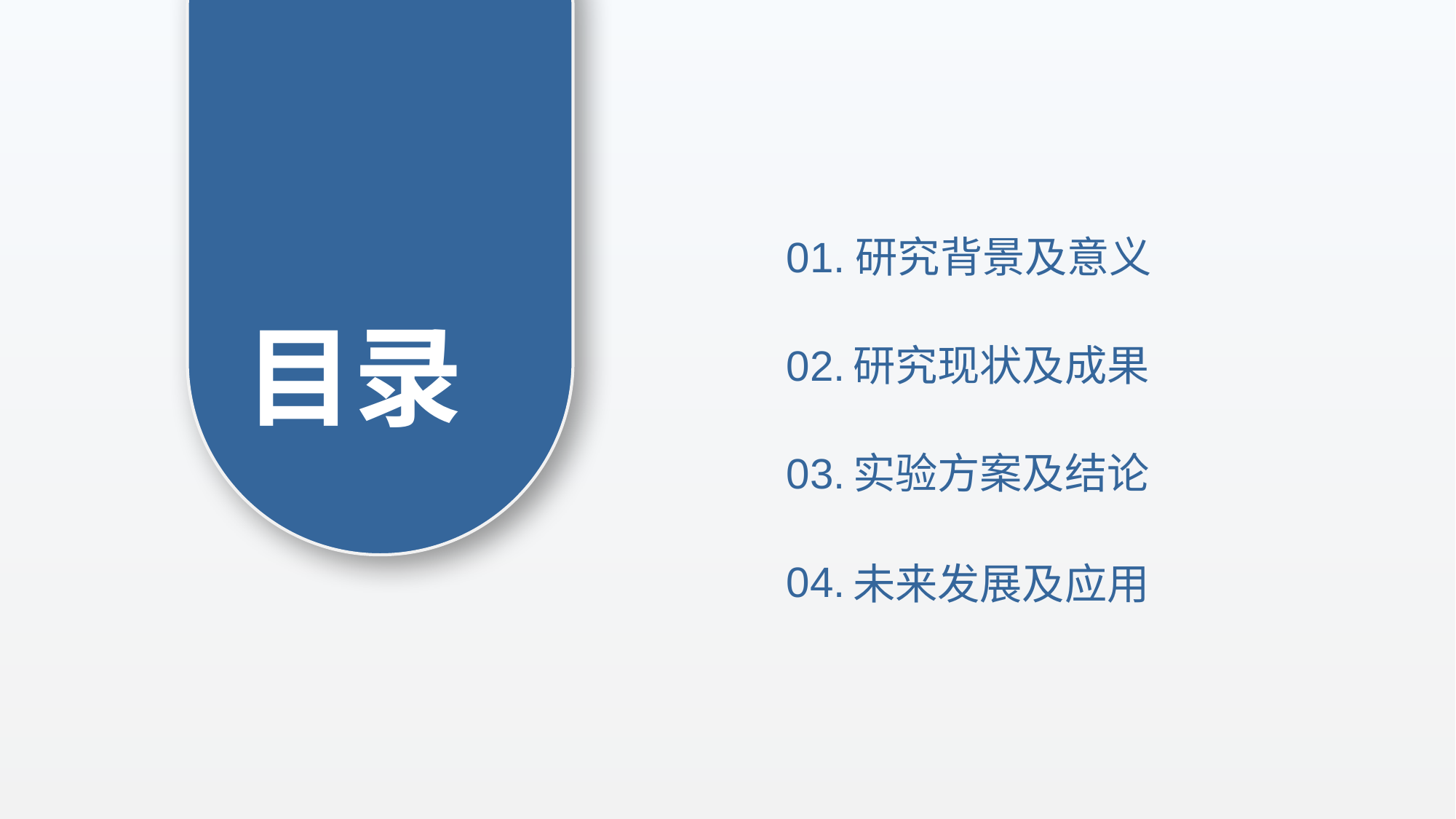

01.
研究背景及意义
目录
02.
研究现状及成果
03.
实验方案及结论
04.
未来发展及应用